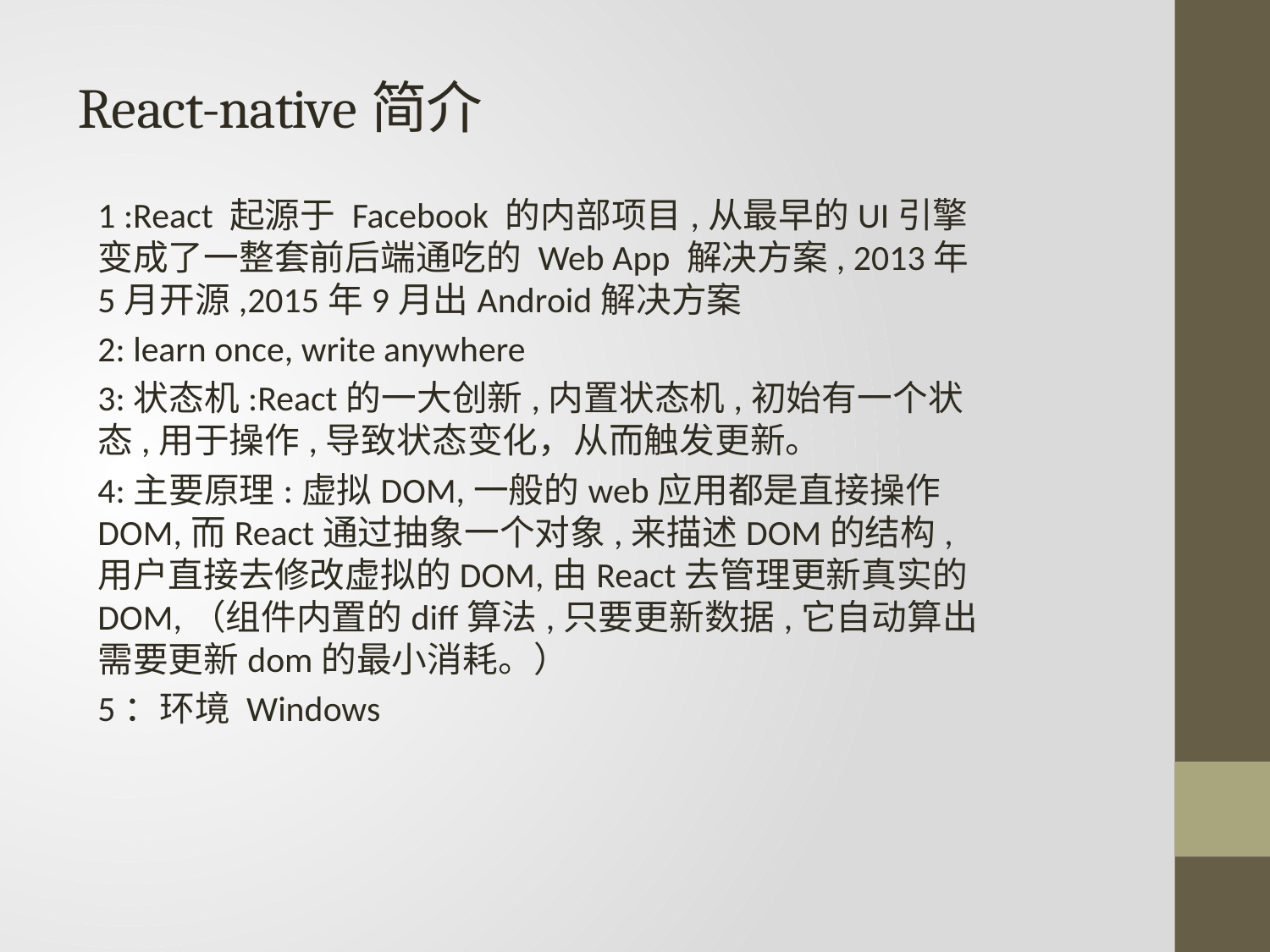

# React-native简介
1 :React 起源于 Facebook 的内部项目,从最早的UI引擎变成了一整套前后端通吃的 Web App 解决方案, 2013年5月开源,2015年9月出Android解决方案
2: learn once, write anywhere
3:状态机:React的一大创新,内置状态机,初始有一个状态,用于操作,导致状态变化，从而触发更新。
4:主要原理:虚拟DOM,一般的web应用都是直接操作DOM,而React通过抽象一个对象,来描述DOM的结构,用户直接去修改虚拟的DOM,由React去管理更新真实的DOM,（组件内置的diff算法,只要更新数据,它自动算出需要更新dom的最小消耗。）
5：环境 Windows